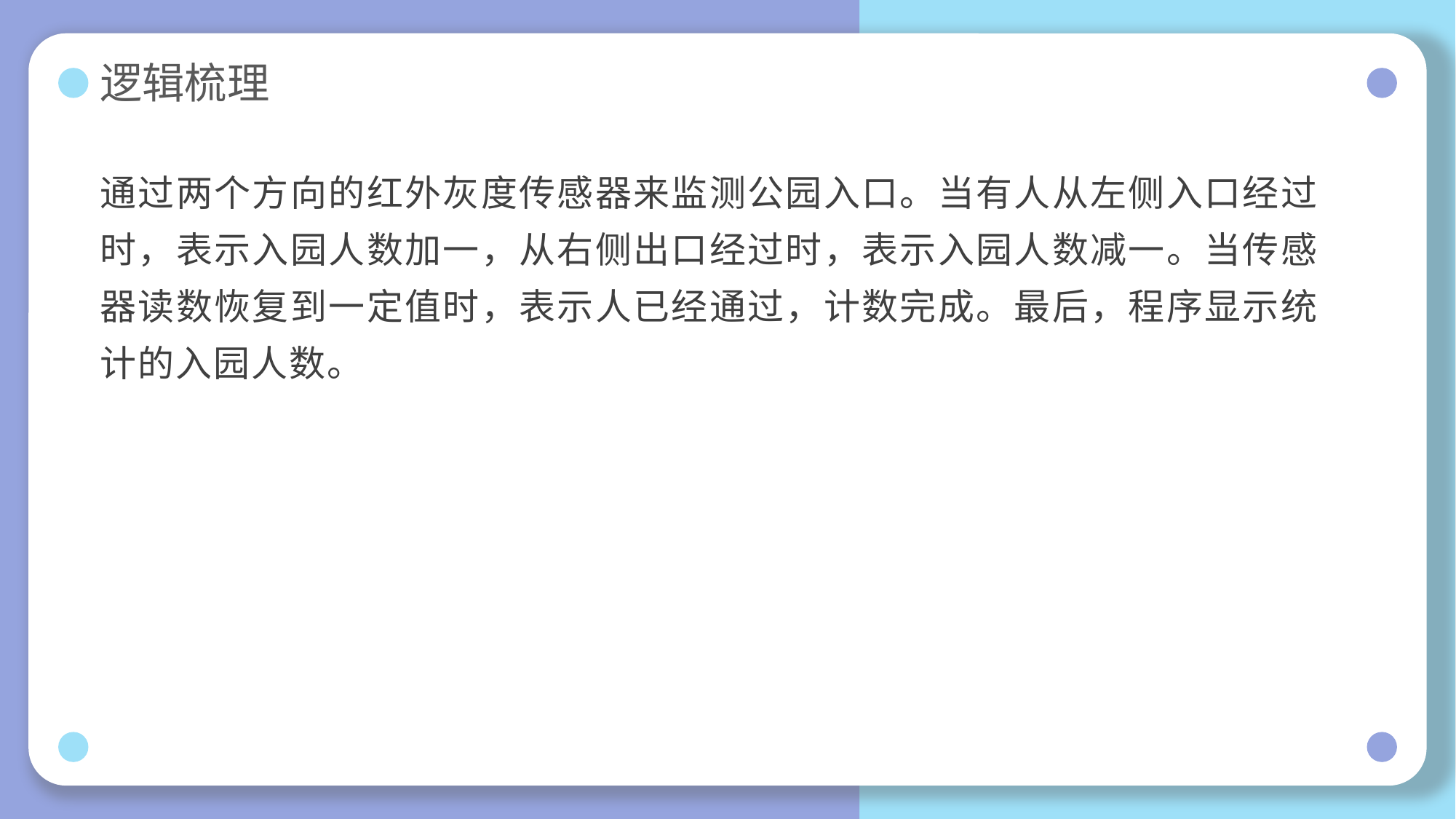

# 逻辑梳理
通过两个方向的红外灰度传感器来监测公园入口。当有人从左侧入口经过时，表示入园人数加一，从右侧出口经过时，表示入园人数减一。当传感器读数恢复到一定值时，表示人已经通过，计数完成。最后，程序显示统计的入园人数。